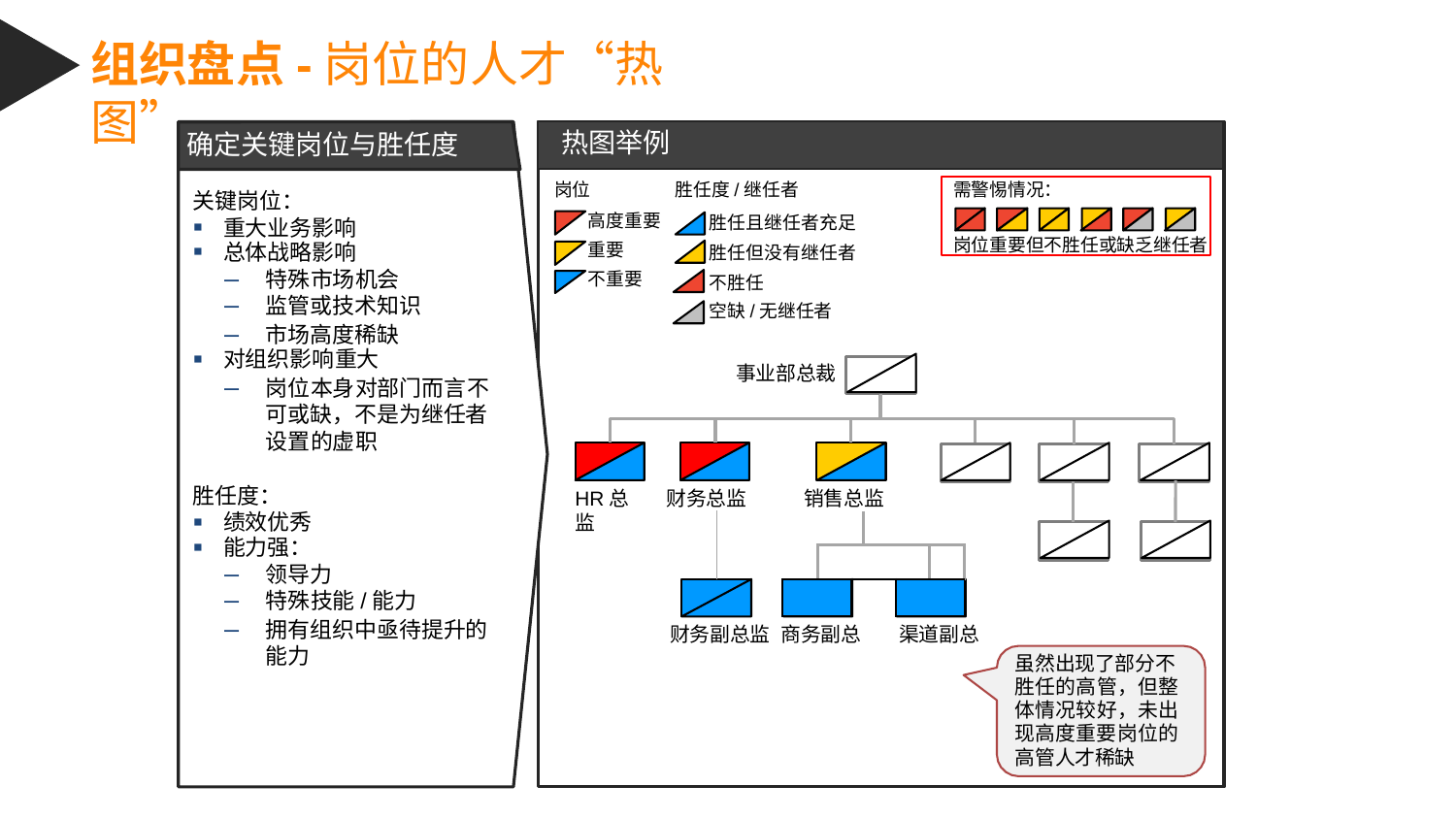

# 组织盘点-岗位的人才“热图”

热图举例
确定关键岗位与胜任度
关键岗位：
重大业务影响
总体战略影响
特殊市场机会
监管或技术知识
市场高度稀缺
对组织影响重大
岗位本身对部门而言不
可或缺，不是为继任者
设置的虚职

胜任度：
绩效优秀
能力强：
领导力
特殊技能/能力
拥有组织中亟待提升的
能力
需警惕情况：

岗位重要但不胜任或缺乏继任者
岗位
高度重要
重要
不重要
胜任度/继任者
胜任且继任者充足 胜任但没有继任者 不胜任
空缺/无继任者

事业部总裁

HR总监
财务总监
销售总监

|  |  |  |  |  |  |
| --- | --- | --- | --- | --- | --- |
|  |  |  |  |  |  |
|  |  |  |  |  |  |

财务副总监  商务副总
渠道副总

虽然出现了部分不
胜任的高管，但整 体情况较好，未出 现高度重要岗位的 高管人才稀缺